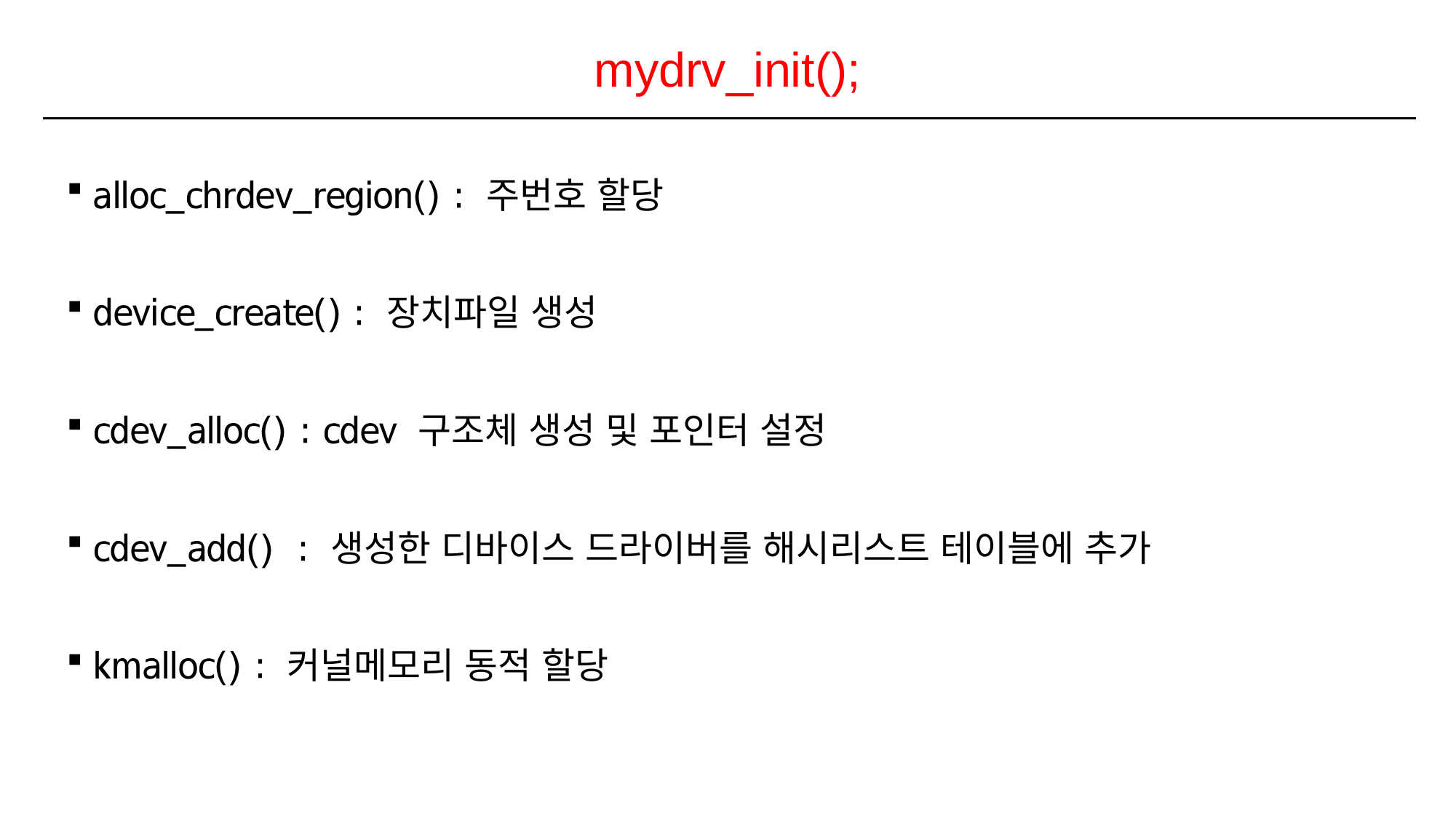

# mydrv_init();

alloc_chrdev_region() : 주번호 할당

device_create() : 장치파일 생성

cdev_alloc() : cdev 구조체 생성 및 포인터 설정

cdev_add()  : 생성한 디바이스 드라이버를 해시리스트 테이블에 추가

kmalloc() : 커널메모리 동적 할당